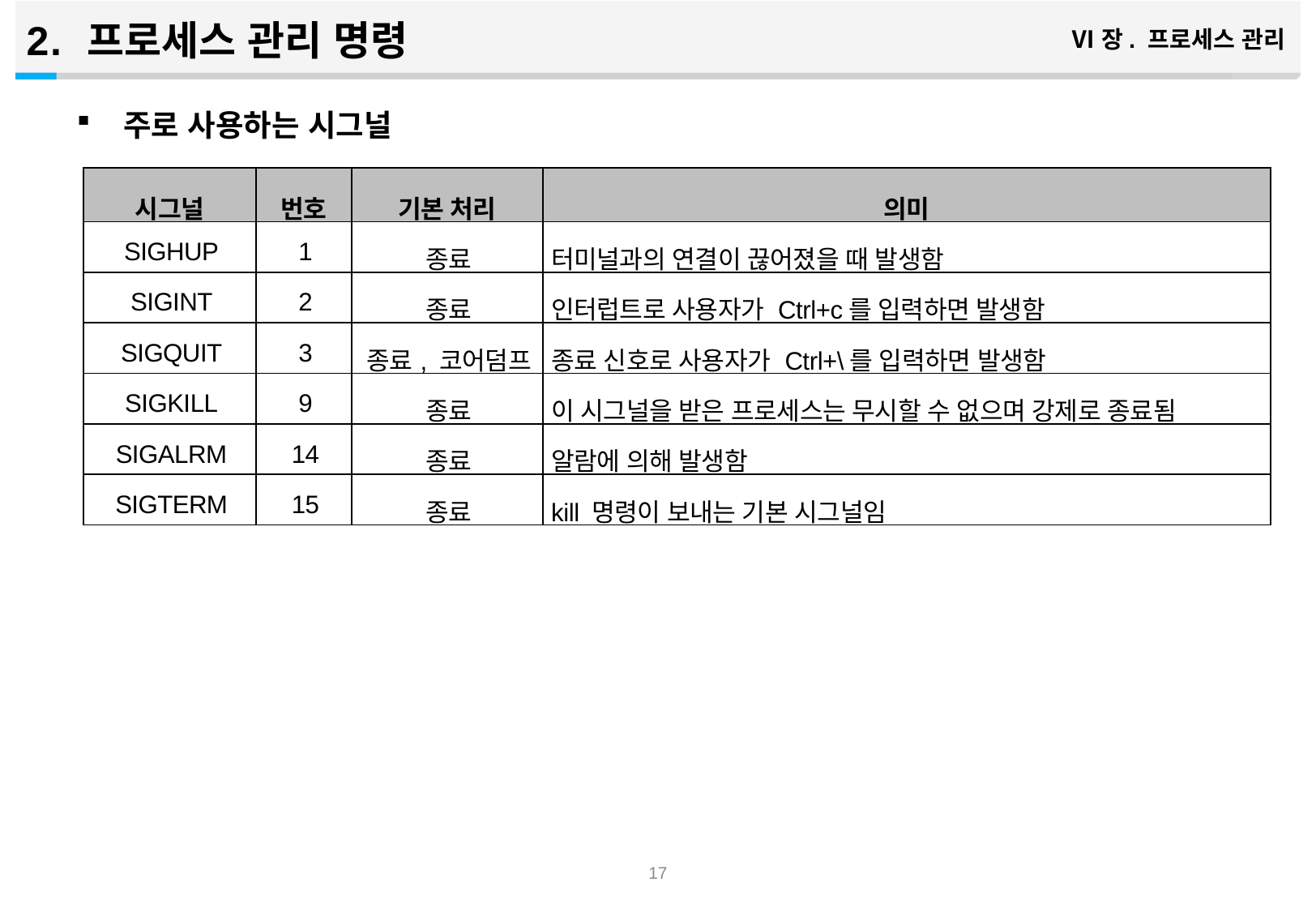

프로세스 관리 명령
Ⅵ장. 프로세스 관리
주로 사용하는 시그널

| 시그널 | 번호 | 기본 처리 | 의미 |
| --- | --- | --- | --- |
| SIGHUP | 1 | 종료 | 터미널과의 연결이 끊어졌을 때 발생함 |
| SIGINT | 2 | 종료 | 인터럽트로 사용자가 Ctrl+c를 입력하면 발생함 |
| SIGQUIT | 3 | 종료, 코어덤프 | 종료 신호로 사용자가 Ctrl+\를 입력하면 발생함 |
| SIGKILL | 9 | 종료 | 이 시그널을 받은 프로세스는 무시할 수 없으며 강제로 종료됨 |
| SIGALRM | 14 | 종료 | 알람에 의해 발생함 |
| SIGTERM | 15 | 종료 | kill 명령이 보내는 기본 시그널임 |
17